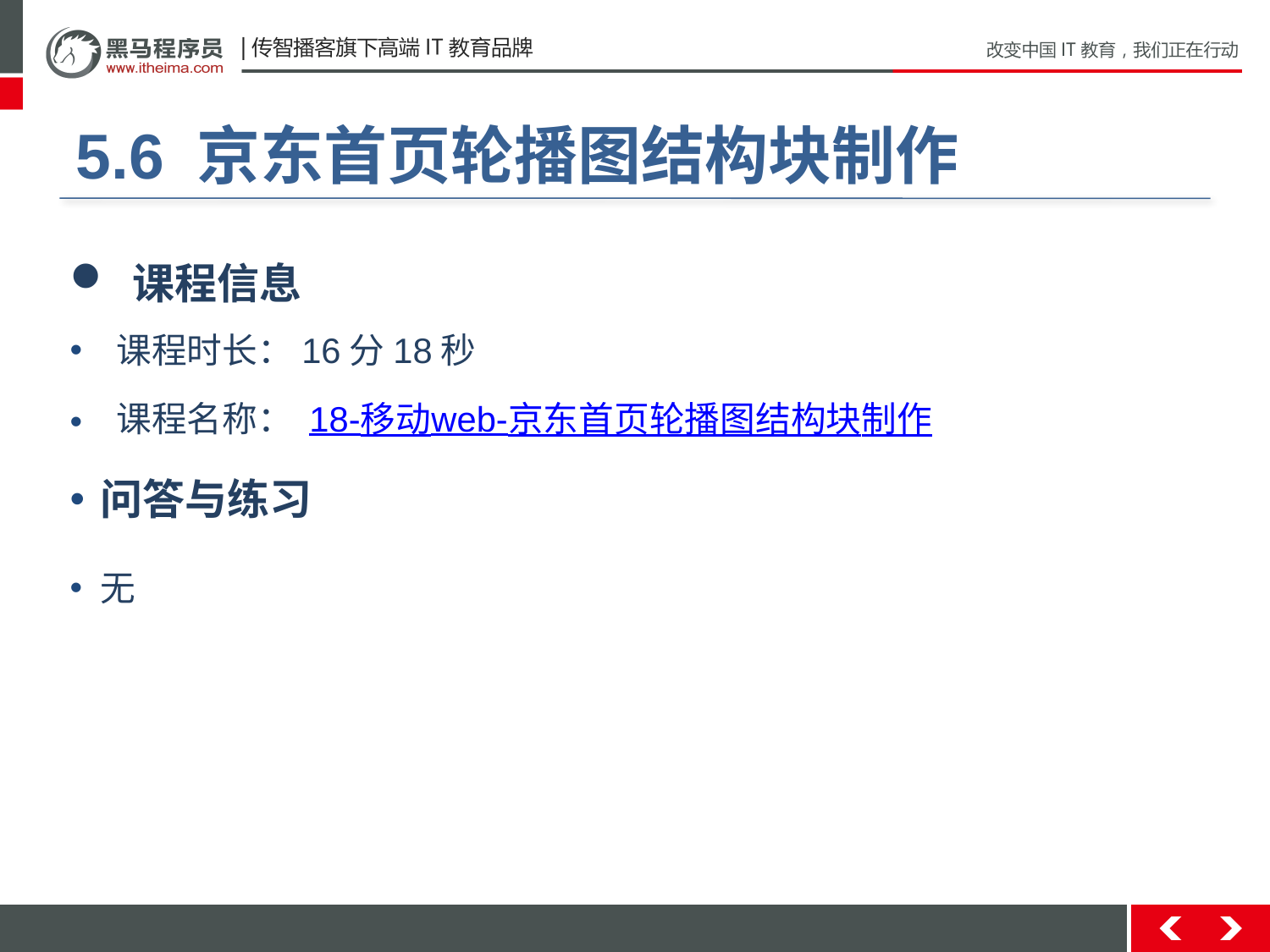

#
5.6 京东首页轮播图结构块制作
 课程信息
 课程时长：16分18秒
 课程名称： 18-移动web-京东首页轮播图结构块制作
问答与练习
无